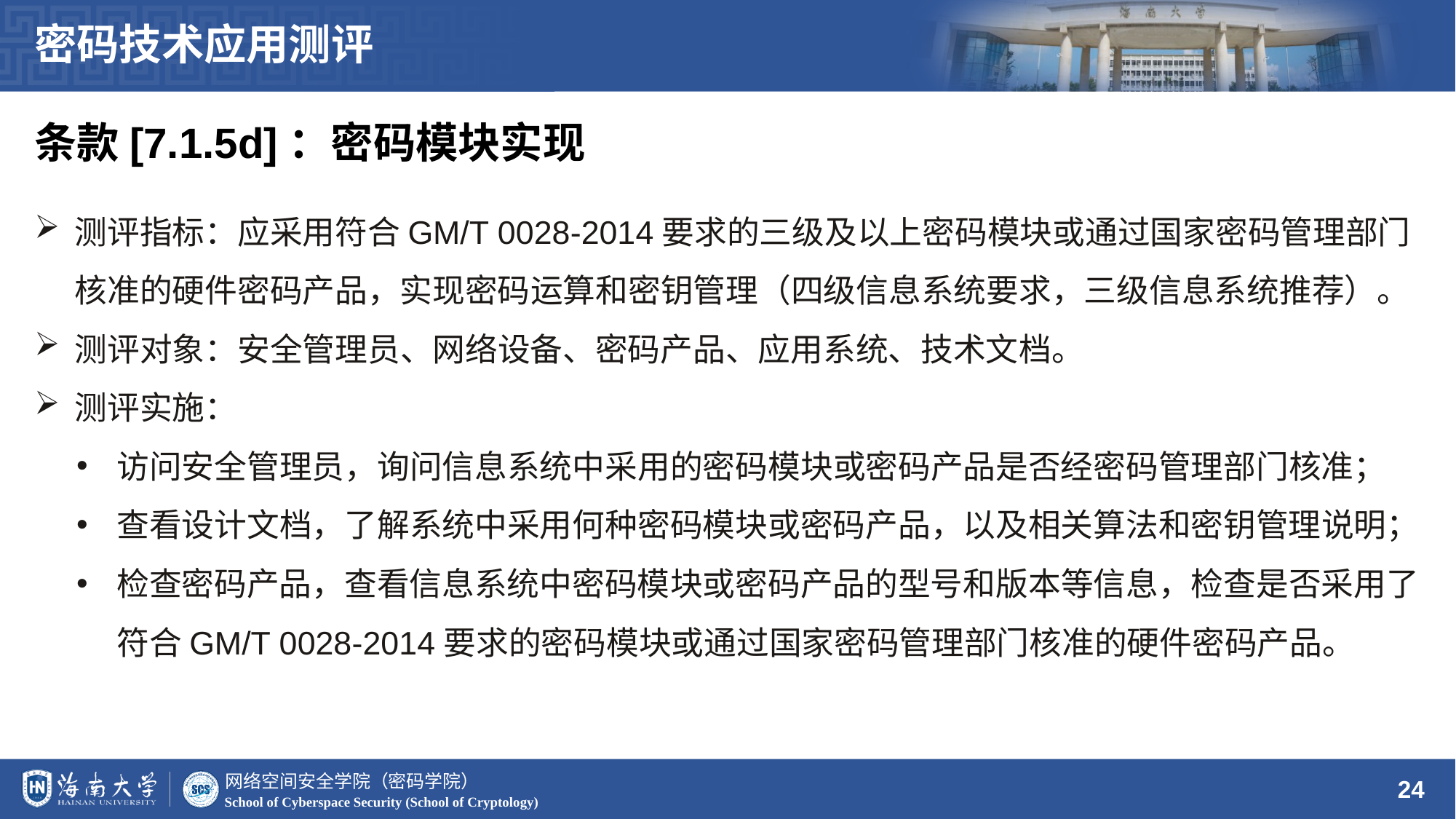

密码技术应用测评
条款[7.1.5d]：密码模块实现
测评指标：应采用符合GM/T 0028-2014要求的三级及以上密码模块或通过国家密码管理部门核准的硬件密码产品，实现密码运算和密钥管理（四级信息系统要求，三级信息系统推荐）。
测评对象：安全管理员、网络设备、密码产品、应用系统、技术文档。
测评实施：
访问安全管理员，询问信息系统中采用的密码模块或密码产品是否经密码管理部门核准；
查看设计文档，了解系统中采用何种密码模块或密码产品，以及相关算法和密钥管理说明；
检查密码产品，查看信息系统中密码模块或密码产品的型号和版本等信息，检查是否采用了符合GM/T 0028-2014要求的密码模块或通过国家密码管理部门核准的硬件密码产品。
24